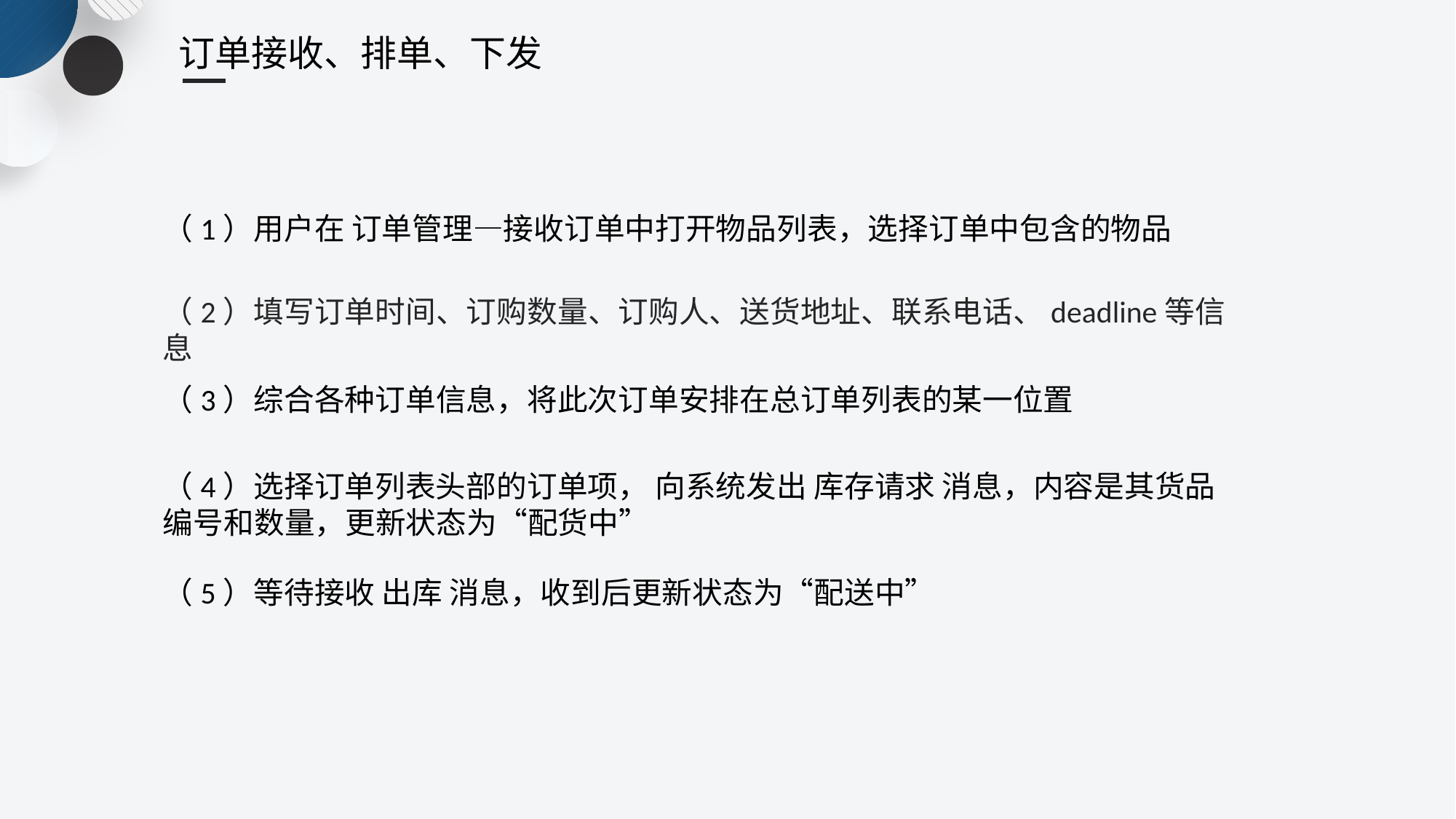

订单接收、排单、下发

（1）用户在 订单管理—接收订单中打开物品列表，选择订单中包含的物品
（2）填写订单时间、订购数量、订购人、送货地址、联系电话、deadline等信息
（3）综合各种订单信息，将此次订单安排在总订单列表的某一位置
（4）选择订单列表头部的订单项， 向系统发出 库存请求 消息，内容是其货品编号和数量，更新状态为“配货中”
（5）等待接收 出库 消息，收到后更新状态为“配送中”